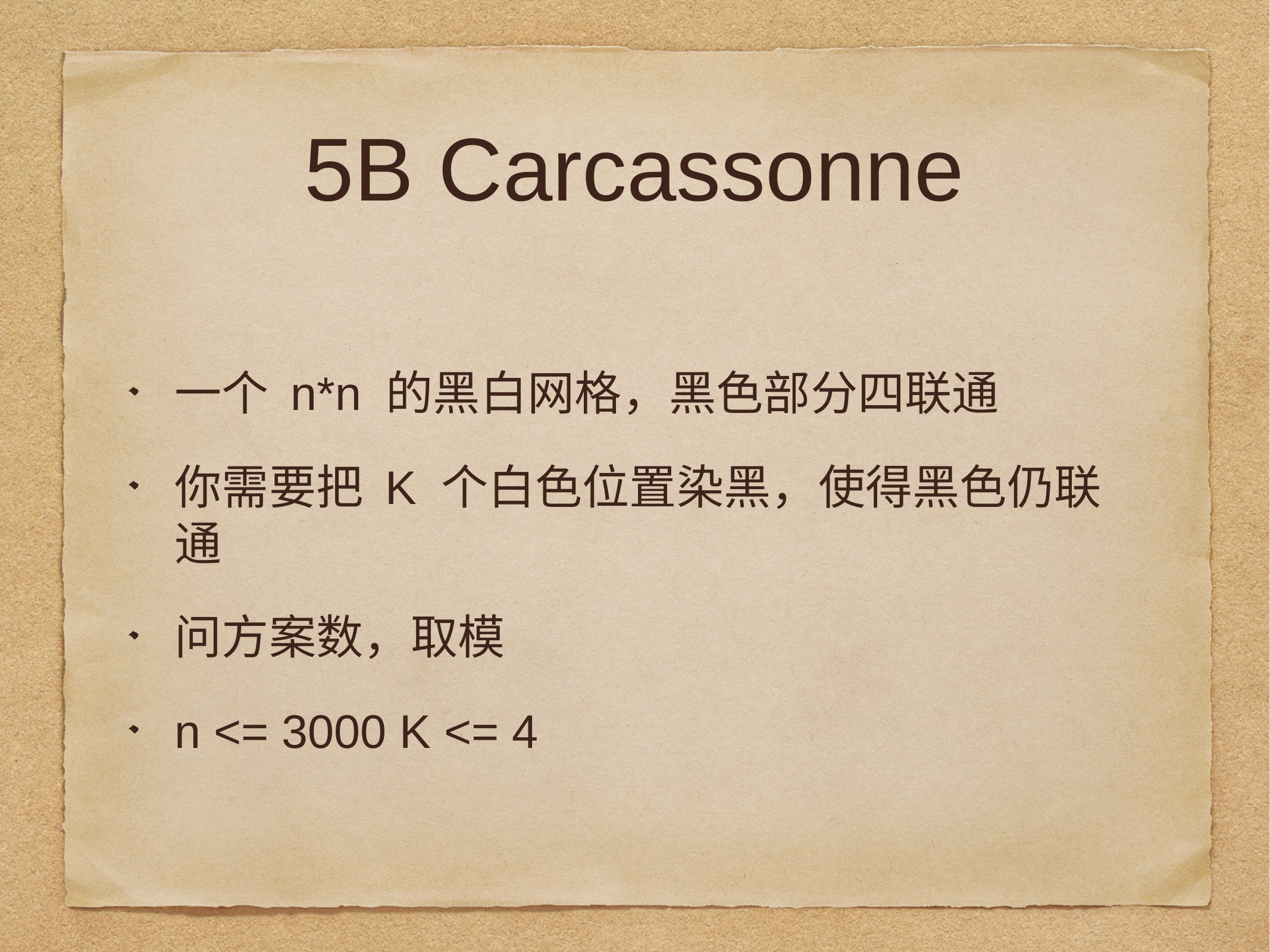

# 5B Carcassonne
一个 n*n 的黑白网格，黑色部分四联通
你需要把 K 个白色位置染黑，使得黑色仍联通
问方案数，取模
n <= 3000 K <= 4